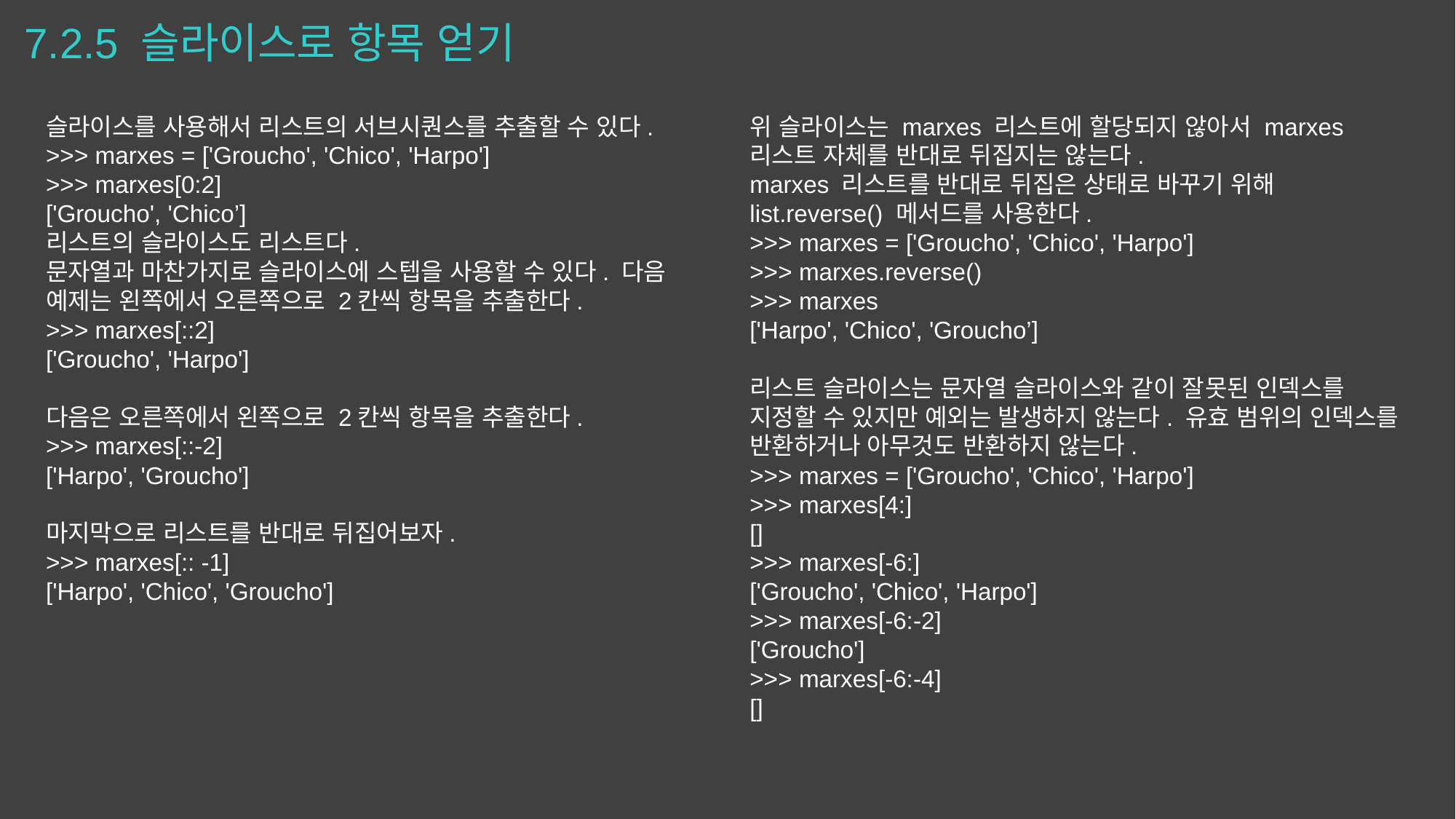

# 7.2.5 슬라이스로 항목 얻기
슬라이스를 사용해서 리스트의 서브시퀀스를 추출할 수 있다.
>>> marxes = ['Groucho', 'Chico', 'Harpo']
>>> marxes[0:2]
['Groucho', 'Chico’]
리스트의 슬라이스도 리스트다.
문자열과 마찬가지로 슬라이스에 스텝을 사용할 수 있다. 다음 예제는 왼쪽에서 오른쪽으로 2칸씩 항목을 추출한다.
>>> marxes[::2]
['Groucho', 'Harpo']

다음은 오른쪽에서 왼쪽으로 2칸씩 항목을 추출한다.
>>> marxes[::-2]
['Harpo', 'Groucho']

마지막으로 리스트를 반대로 뒤집어보자.
>>> marxes[:: -1]
['Harpo', 'Chico', 'Groucho']
위 슬라이스는 marxes 리스트에 할당되지 않아서 marxes 리스트 자체를 반대로 뒤집지는 않는다.
marxes 리스트를 반대로 뒤집은 상태로 바꾸기 위해 list.reverse() 메서드를 사용한다.
>>> marxes = ['Groucho', 'Chico', 'Harpo']
>>> marxes.reverse()
>>> marxes
['Harpo', 'Chico', 'Groucho’]

리스트 슬라이스는 문자열 슬라이스와 같이 잘못된 인덱스를 지정할 수 있지만 예외는 발생하지 않는다. 유효 범위의 인덱스를 반환하거나 아무것도 반환하지 않는다.
>>> marxes = ['Groucho', 'Chico', 'Harpo']
>>> marxes[4:]
[]
>>> marxes[-6:]
['Groucho', 'Chico', 'Harpo']
>>> marxes[-6:-2]
['Groucho']
>>> marxes[-6:-4]
[]